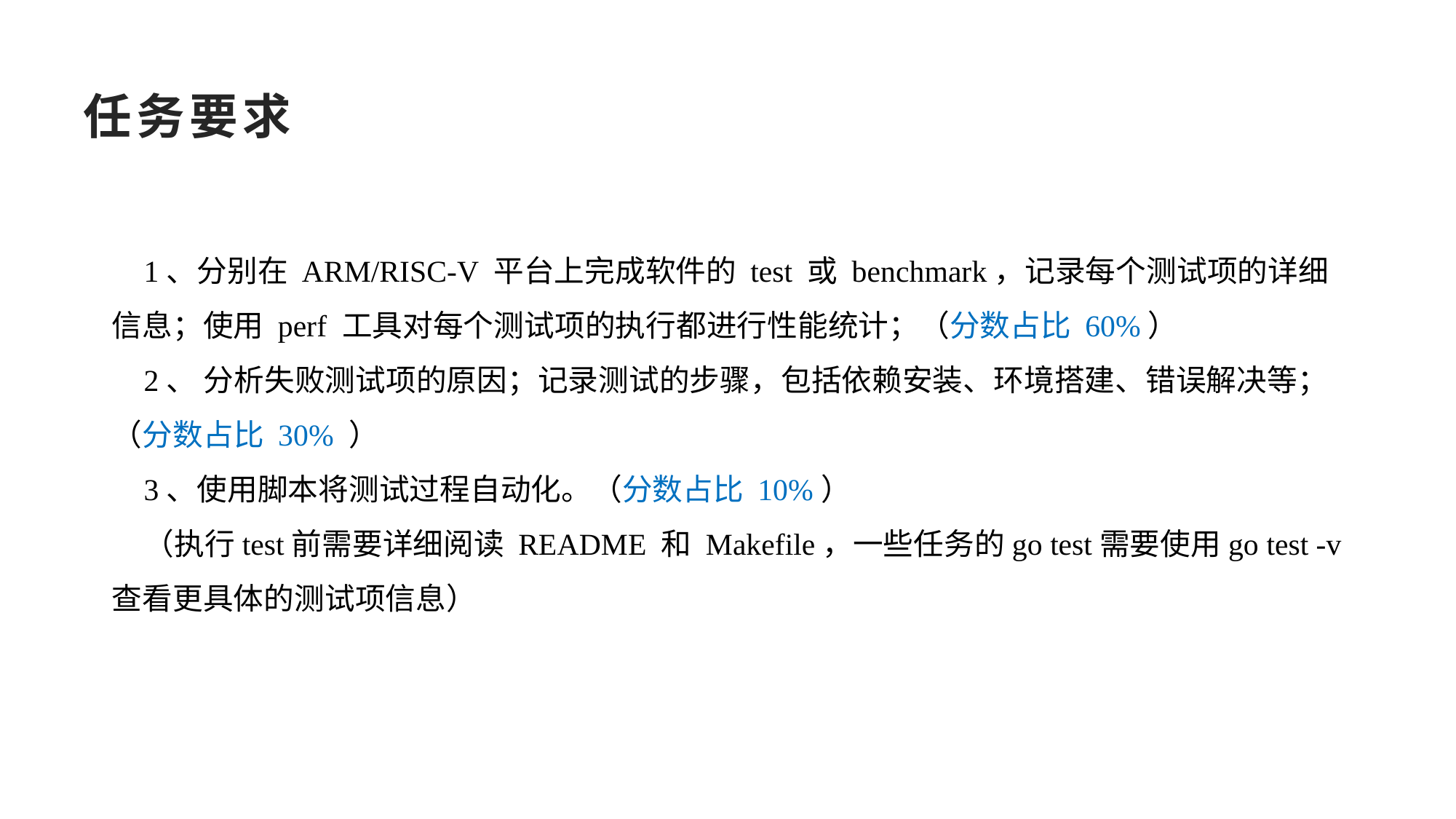

任务要求
1、分别在 ARM/RISC-V 平台上完成软件的 test 或 benchmark，记录每个测试项的详细信息；使用 perf 工具对每个测试项的执行都进行性能统计；（分数占比 60%）
2、 分析失败测试项的原因；记录测试的步骤，包括依赖安装、环境搭建、错误解决等；（分数占比 30% ）
3、使用脚本将测试过程自动化。（分数占比 10%）
（执行test前需要详细阅读 README 和 Makefile，一些任务的go test需要使用go test -v 查看更具体的测试项信息）